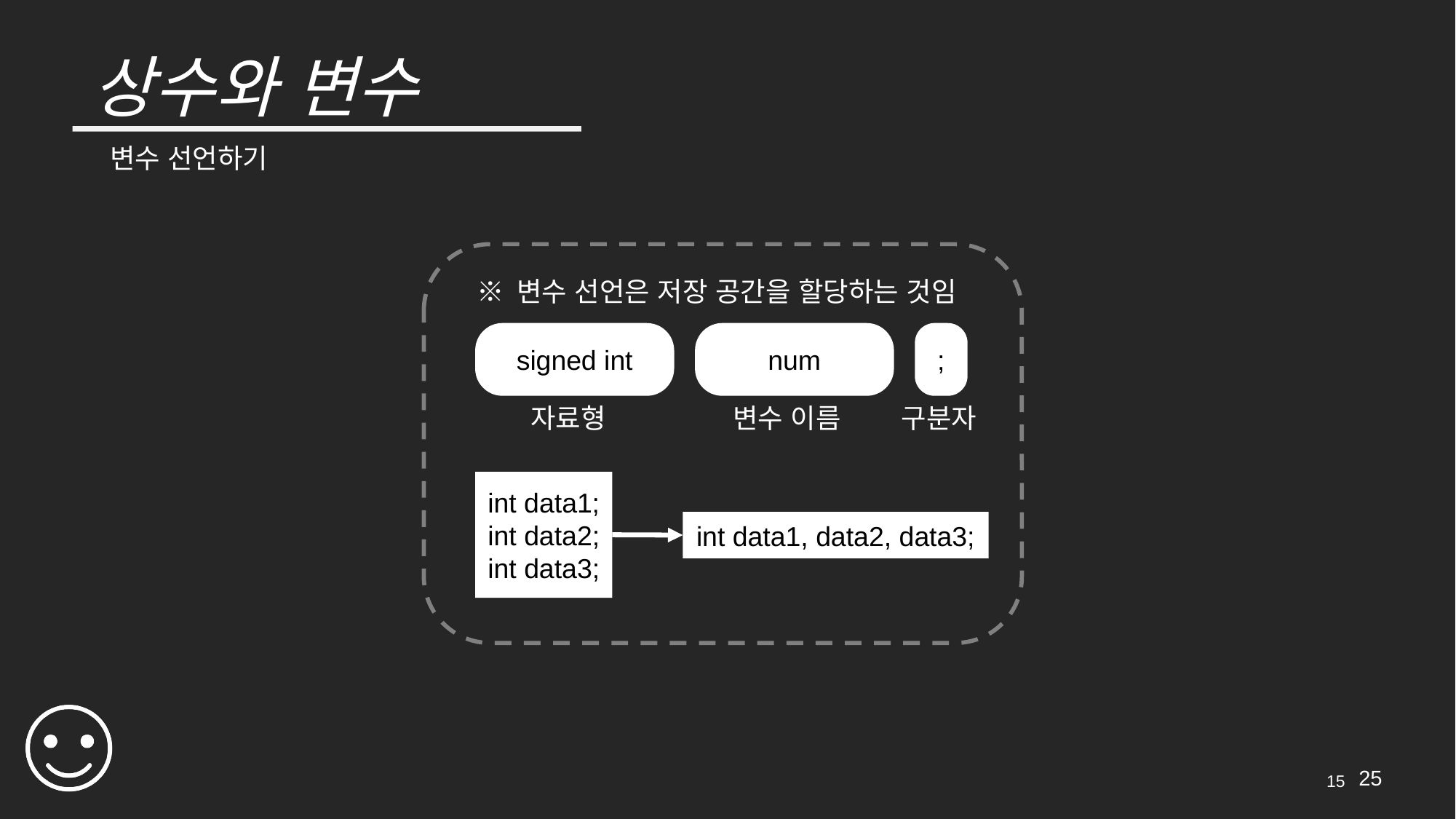

# 상수와 변수

변수 선언하기

※ 변수 선언은 저장 공간을 할당하는 것임
signed int
num
;
자료형
변수 이름
구분자
int data1;
int data2;
int data3;
int data1, data2, data3;
15